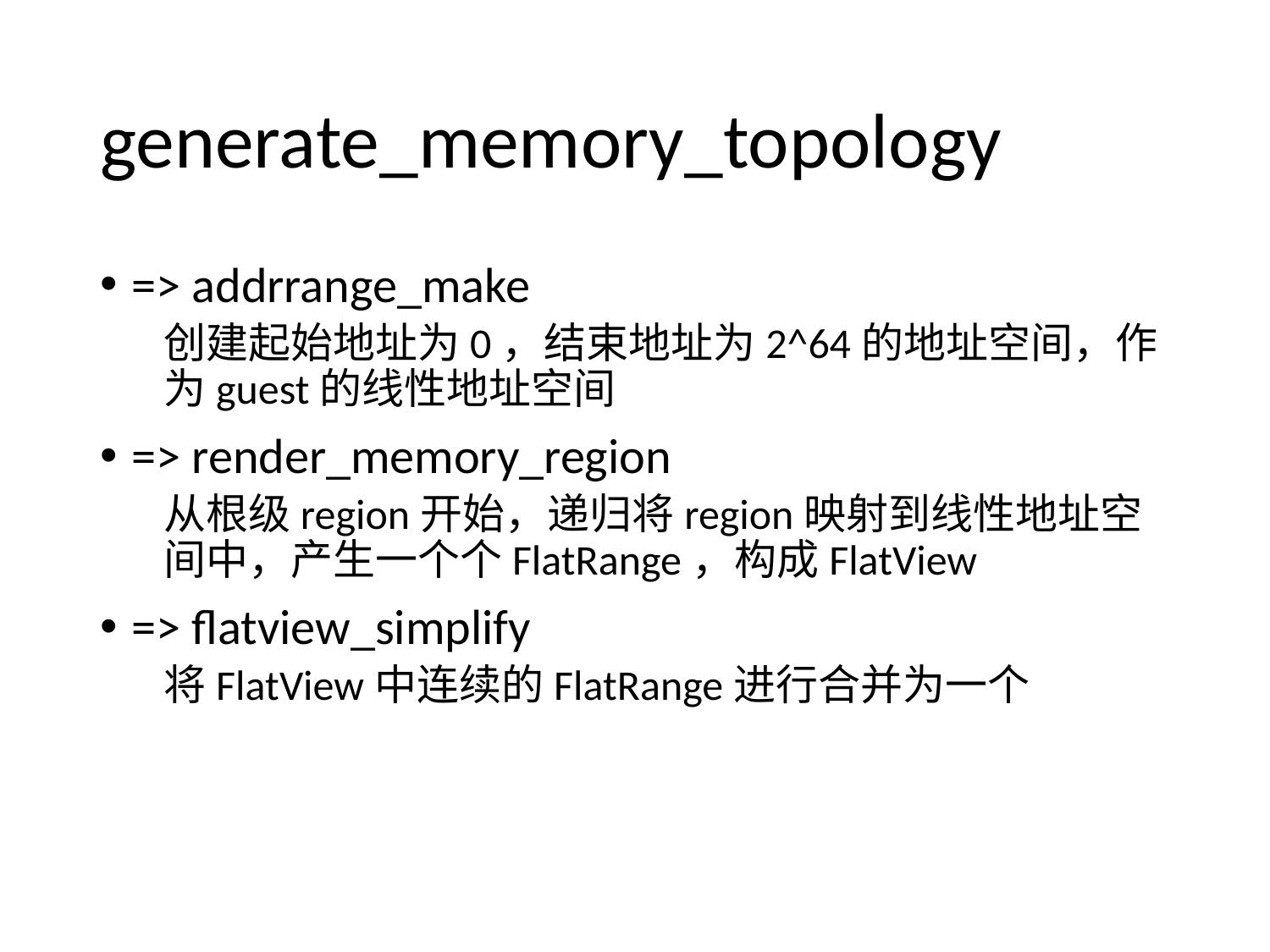

# generate_memory_topology
=> addrrange_make
创建起始地址为0，结束地址为2^64的地址空间，作为guest的线性地址空间
=> render_memory_region
从根级region开始，递归将region映射到线性地址空间中，产生一个个FlatRange，构成FlatView
=> flatview_simplify
将FlatView中连续的FlatRange进行合并为一个